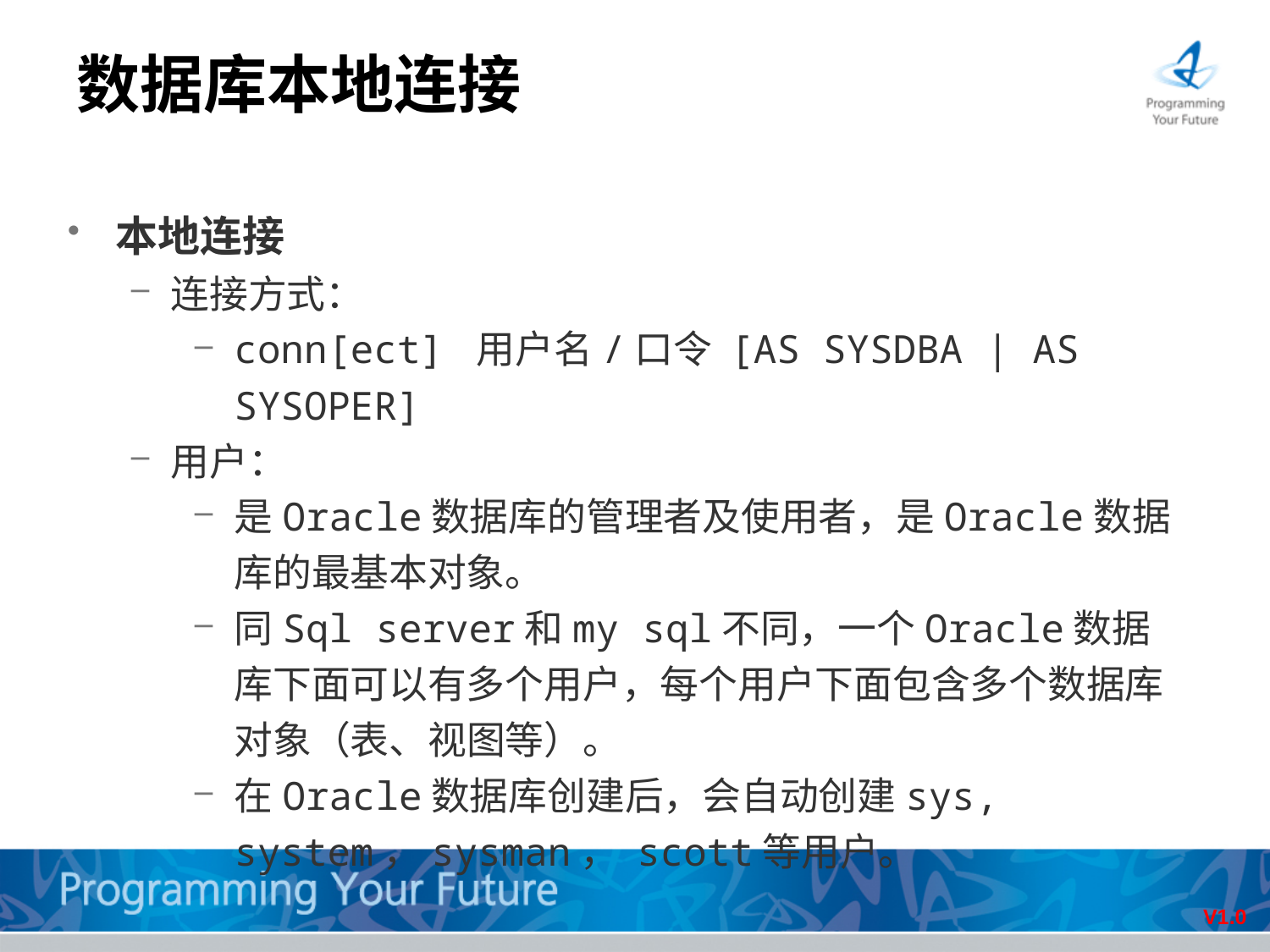

# 数据库本地连接
本地连接
连接方式：
conn[ect] 用户名/口令 [AS SYSDBA | AS SYSOPER]
用户：
是Oracle数据库的管理者及使用者，是Oracle数据库的最基本对象。
同Sql server和my sql不同，一个Oracle数据库下面可以有多个用户，每个用户下面包含多个数据库对象（表、视图等）。
在Oracle数据库创建后，会自动创建sys, system，sysman， scott等用户。